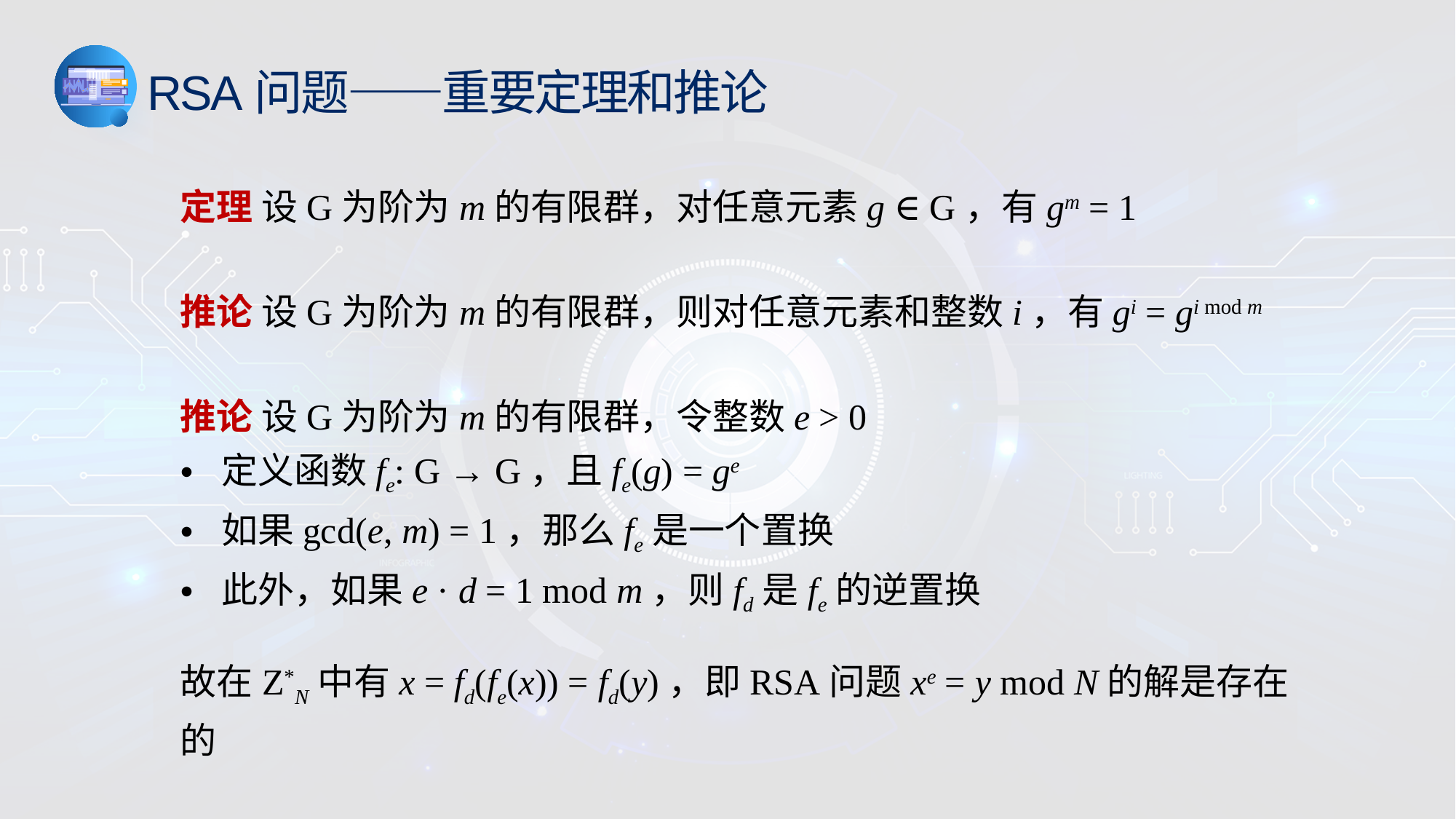

RSA问题——重要定理和推论

定理 设G为阶为m的有限群，对任意元素g ∈ G，有gm = 1

推论 设G为阶为m的有限群，则对任意元素和整数i，有gi = gi mod m

推论 设G为阶为m的有限群，令整数e > 0
定义函数fe: G → G，且fe(g) = ge
如果gcd(e, m) = 1，那么fe是一个置换
此外，如果e · d = 1 mod m，则fd是fe的逆置换
故在Z*N中有x = fd(fe(x)) = fd(y)，即RSA问题xe = y mod N的解是存在的